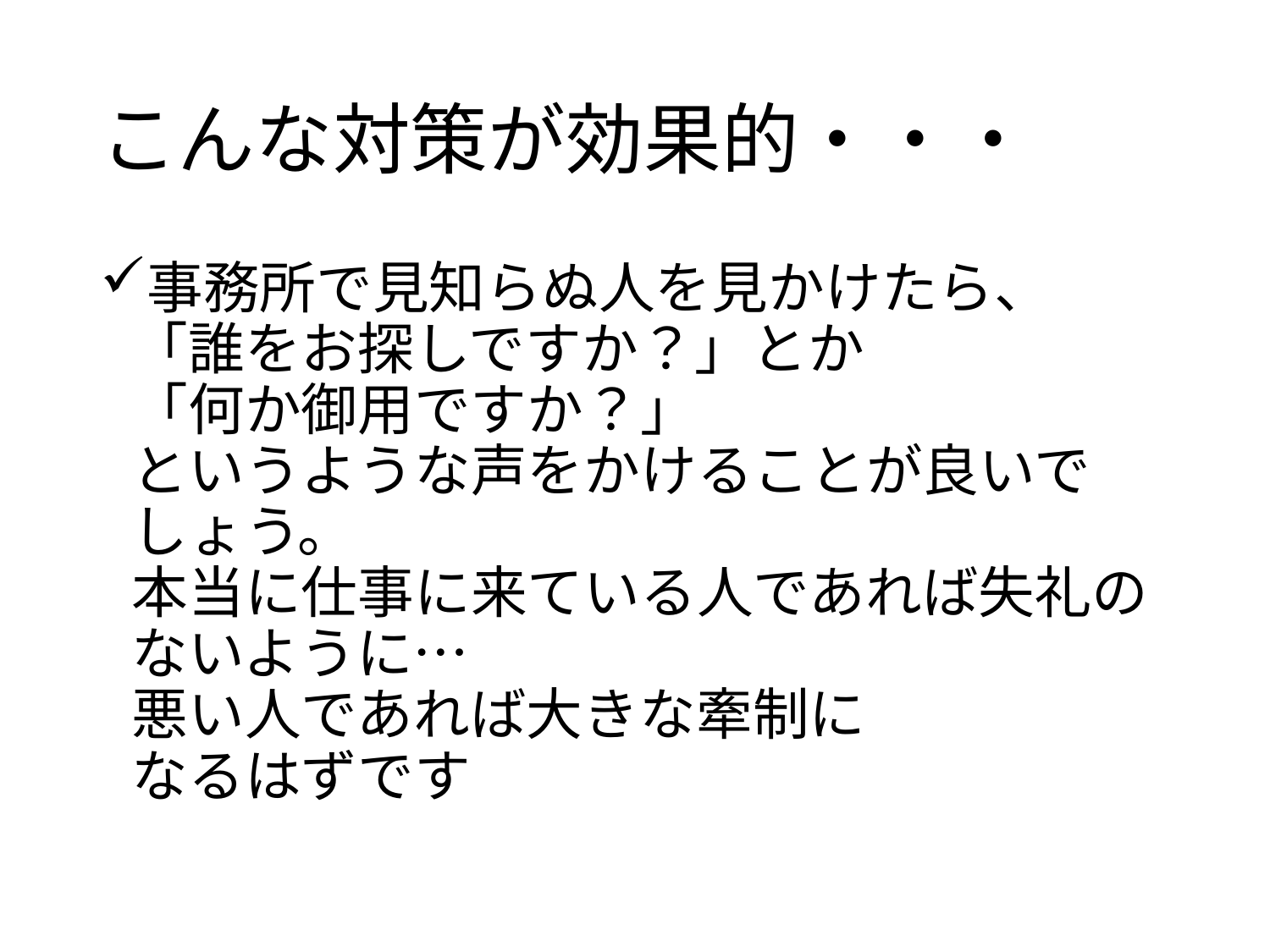

# こんな対策が効果的・・・
事務所で見知らぬ人を見かけたら、
「誰をお探しですか？」とか
「何か御用ですか？」
というような声をかけることが良いでしょう。
本当に仕事に来ている人であれば失礼のないように…
悪い人であれば大きな牽制に
なるはずです